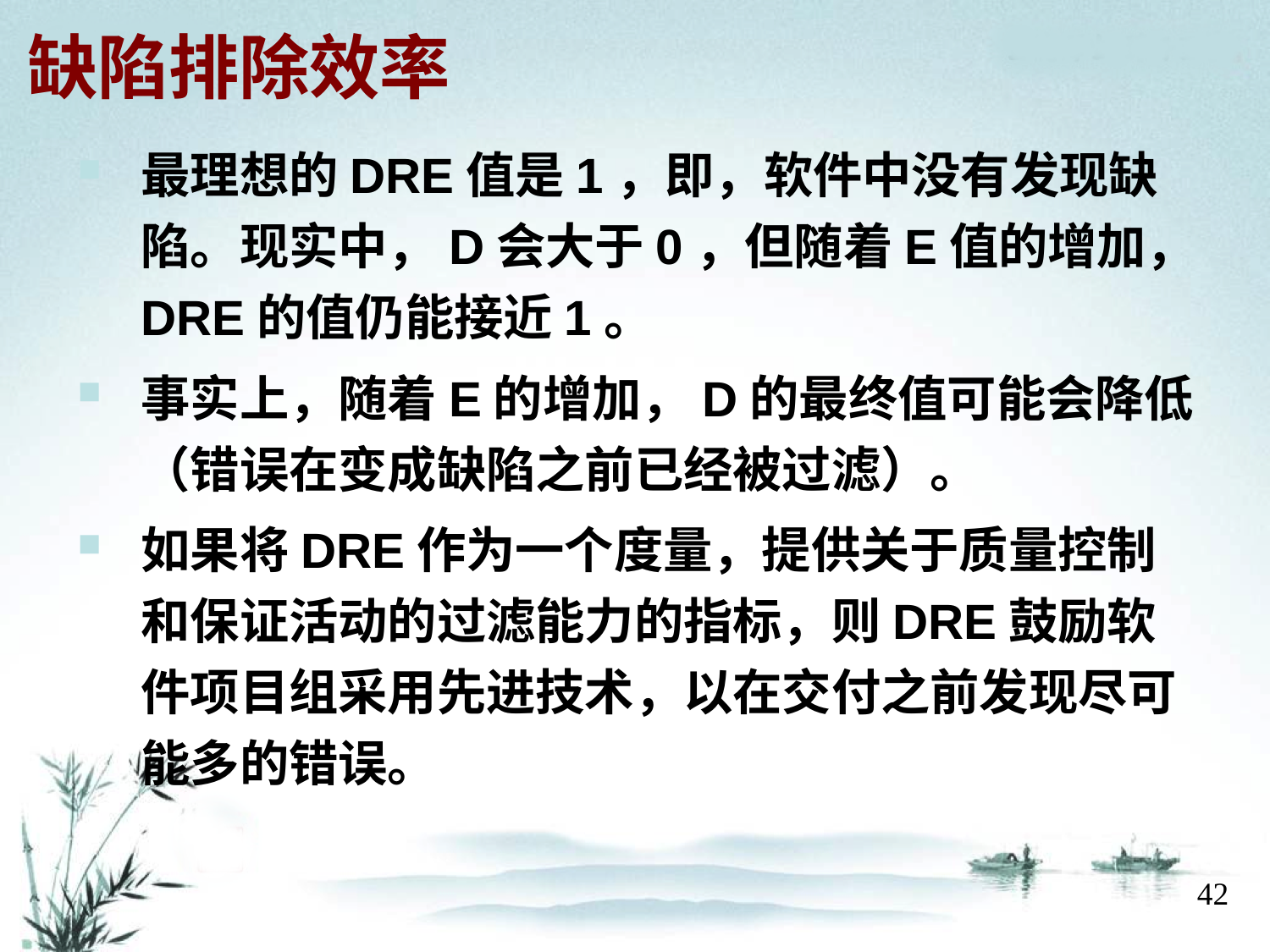

# 缺陷排除效率
最理想的DRE值是1，即，软件中没有发现缺陷。现实中，D会大于0，但随着E值的增加，DRE的值仍能接近1。
事实上，随着E的增加，D的最终值可能会降低（错误在变成缺陷之前已经被过滤）。
如果将DRE作为一个度量，提供关于质量控制和保证活动的过滤能力的指标，则DRE鼓励软件项目组采用先进技术，以在交付之前发现尽可能多的错误。
42